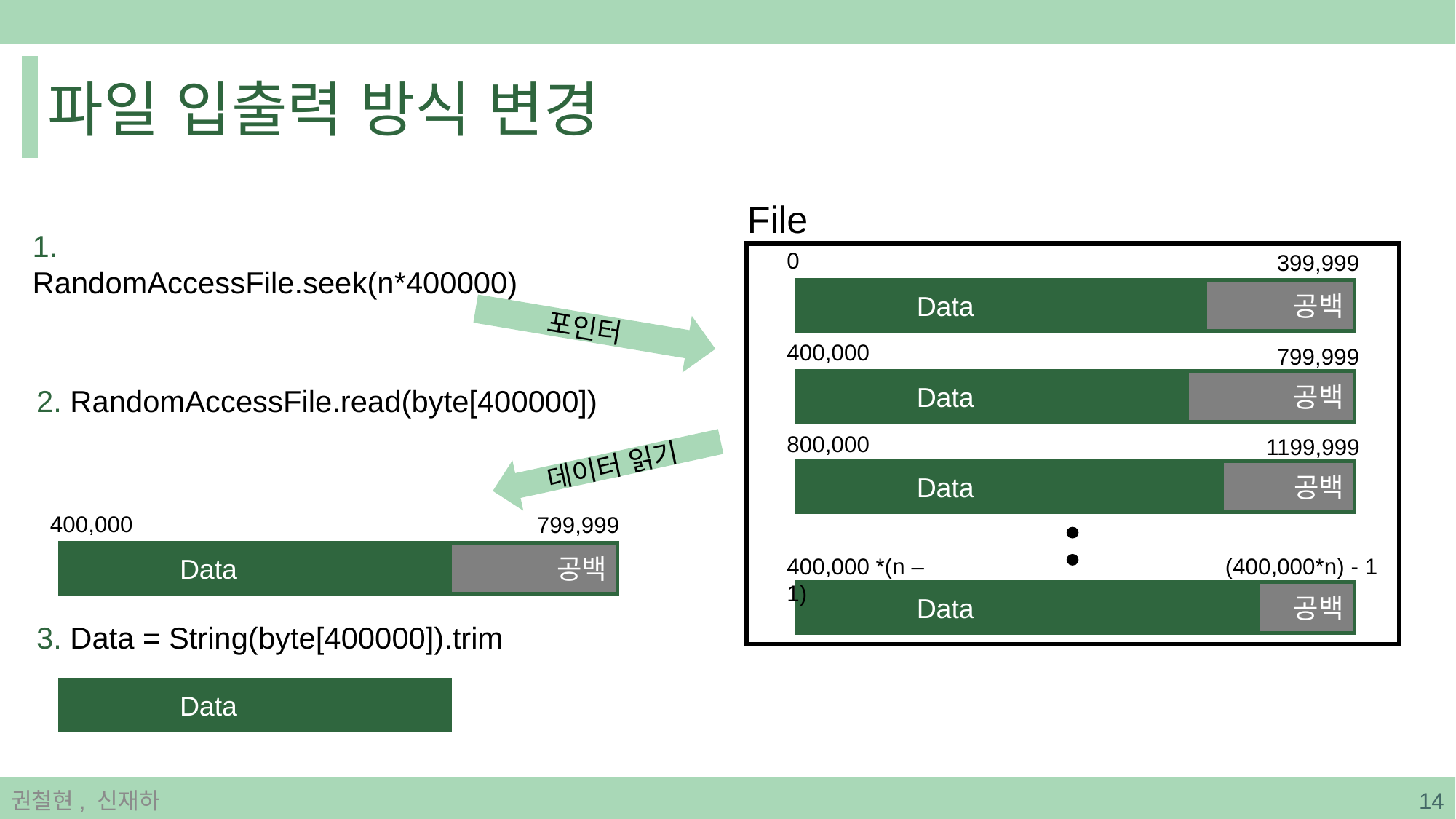

# 파일 입출력 방식 변경
File
1. RandomAccessFile.seek(n*400000)
0

399,999
         	Data
공백
포인터
400,000
799,999
  	Data
공백
2. RandomAccessFile.read(byte[400000])
800,000
1199,999
데이터 읽기
	Data
공백
400,000
799,999

  	Data
공백
400,000 *(n – 1)
(400,000*n) - 1

	Data
공백
3. Data = String(byte[400000]).trim
  	Data
권철현, 신재하
14